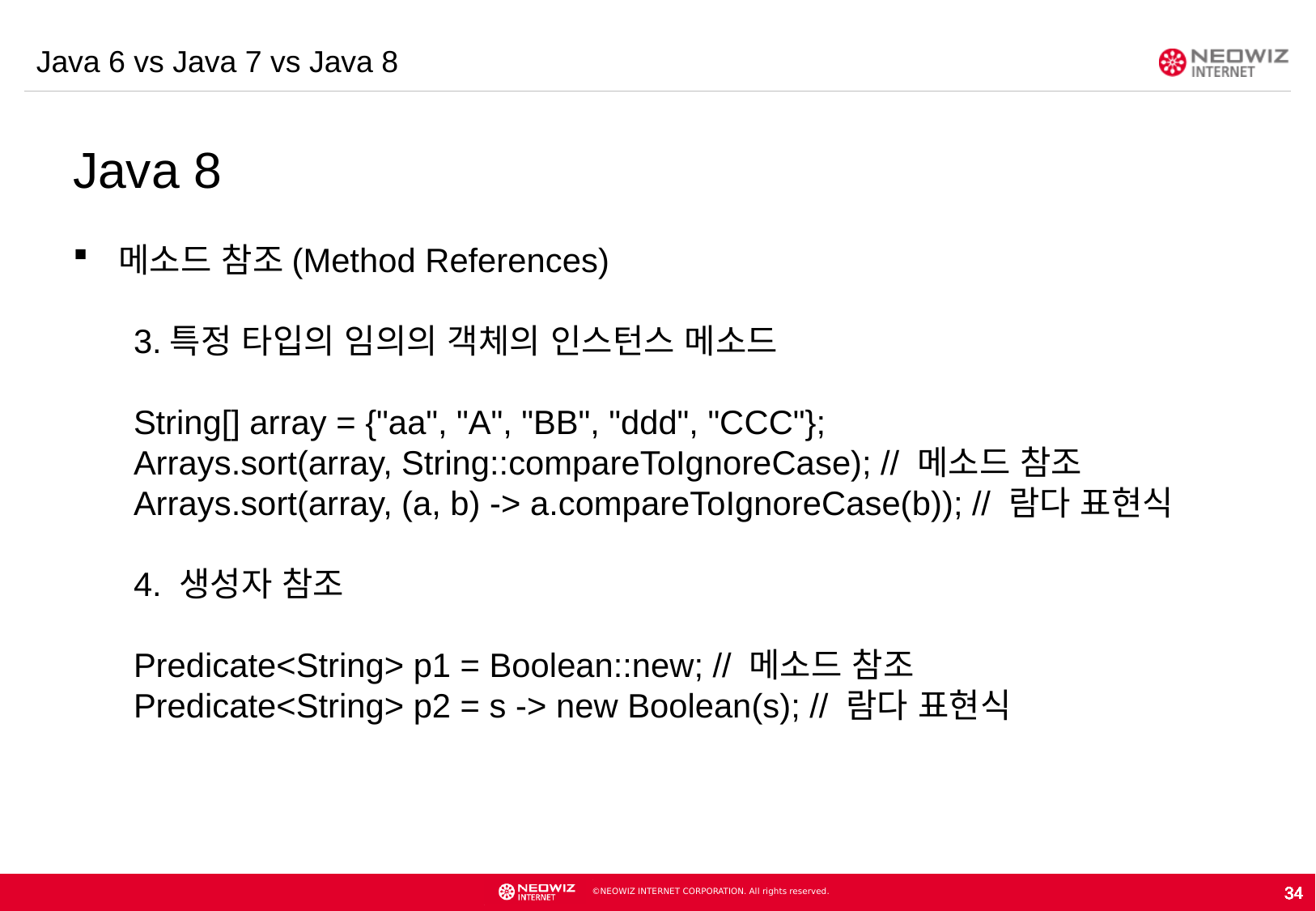

Java 6 vs Java 7 vs Java 8

Java 8

메소드 참조(Method References)

3.특정 타입의 임의의 객체의 인스턴스 메소드

String[] array = {"aa", "A", "BB", "ddd", "CCC"};
Arrays.sort(array, String::compareToIgnoreCase); // 메소드 참조
Arrays.sort(array, (a, b) -> a.compareToIgnoreCase(b)); // 람다 표현식

4. 생성자 참조

Predicate<String> p1 = Boolean::new; // 메소드 참조
Predicate<String> p2 = s -> new Boolean(s); // 람다 표현식
34
34
34
34
34
34
34
34
34
34
34
34
34
34
34
34
34
34
34
34